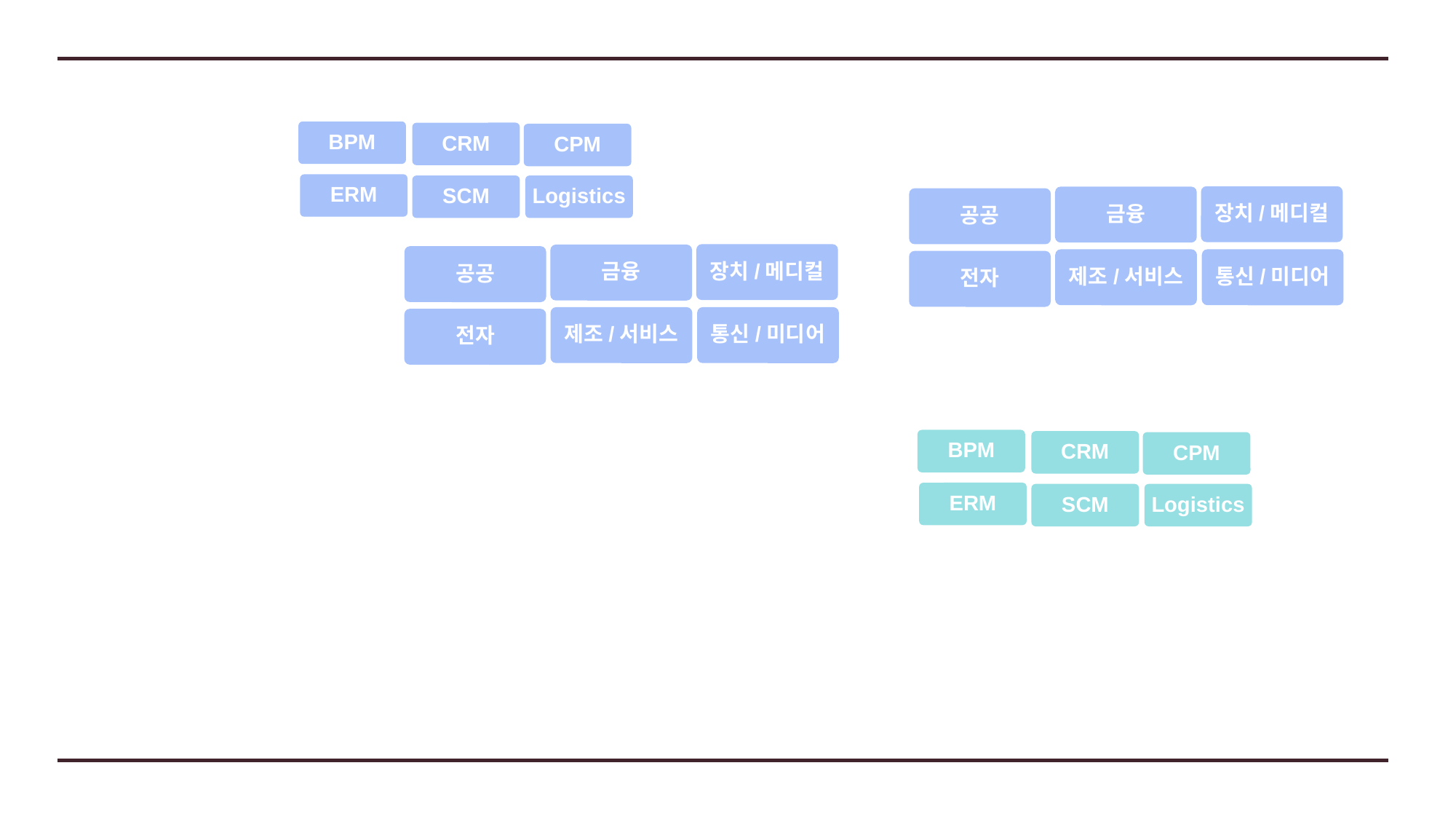

BPM

CRM

CPM

ERM

Logistics

SCM

장치/메디컬

금융

공공

제조/서비스

통신/미디어

전자

장치/메디컬

금융

공공

제조/서비스

통신/미디어

전자

BPM

CRM

CPM

ERM

Logistics

SCM